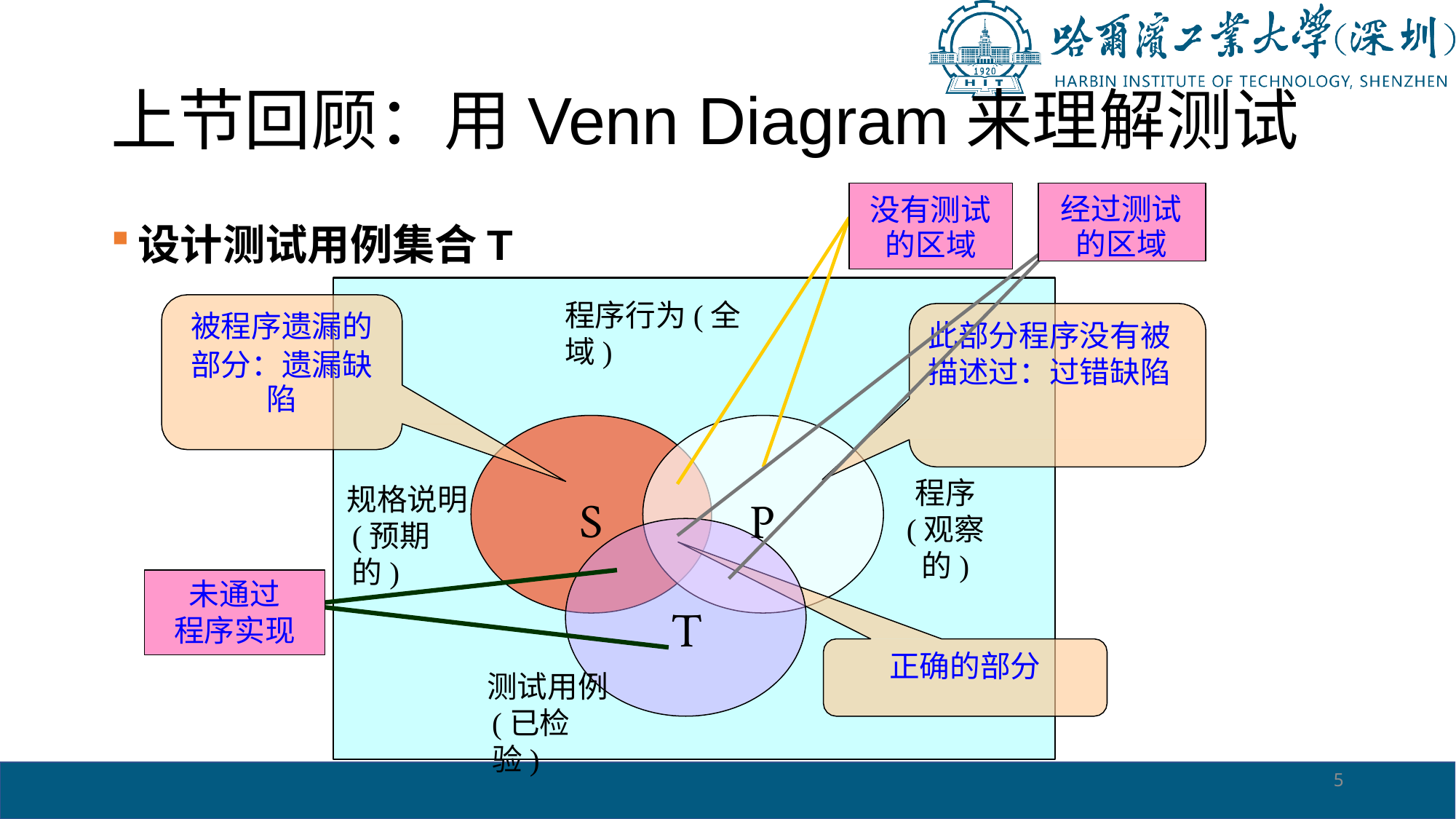

# 上节回顾：用Venn Diagram来理解测试

经过测试 的区域
没有测试 的区域

程序行为(全域)

被程序遗漏的 部分：遗漏缺
此部分程序没有被 描述过：过错缺陷
陷

程序
(观察的)
规格说明
(预期的)
S
P

未通过
程序实现
T

正确的部分
测试用例
(已检验)
设计测试用例集合T

5